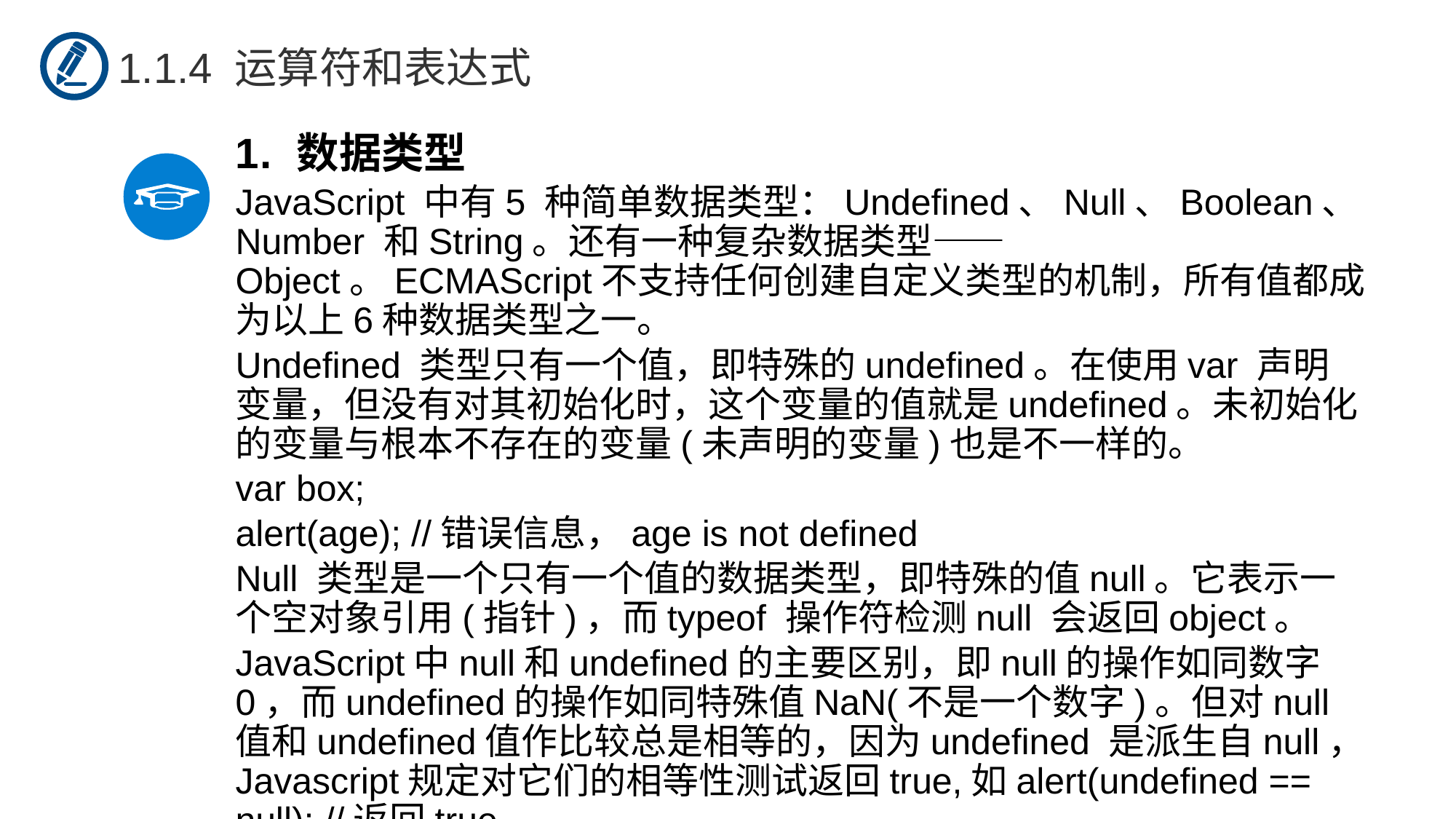

1.1.4 运算符和表达式
数据类型
JavaScript 中有5 种简单数据类型：Undefined、Null、Boolean、Number 和String。还有一种复杂数据类型——Object。ECMAScript不支持任何创建自定义类型的机制，所有值都成为以上6种数据类型之一。
Undefined 类型只有一个值，即特殊的undefined。在使用var 声明变量，但没有对其初始化时，这个变量的值就是undefined。未初始化的变量与根本不存在的变量(未声明的变量)也是不一样的。
var box;
alert(age); //错误信息，age is not defined
Null 类型是一个只有一个值的数据类型，即特殊的值null。它表示一个空对象引用(指针)，而typeof 操作符检测null 会返回object。
JavaScript中null和undefined的主要区别，即null的操作如同数字0，而undefined的操作如同特殊值NaN(不是一个数字)。但对null值和undefined值作比较总是相等的，因为undefined 是派生自null，Javascript规定对它们的相等性测试返回true,如alert(undefined == null); //返回true 。